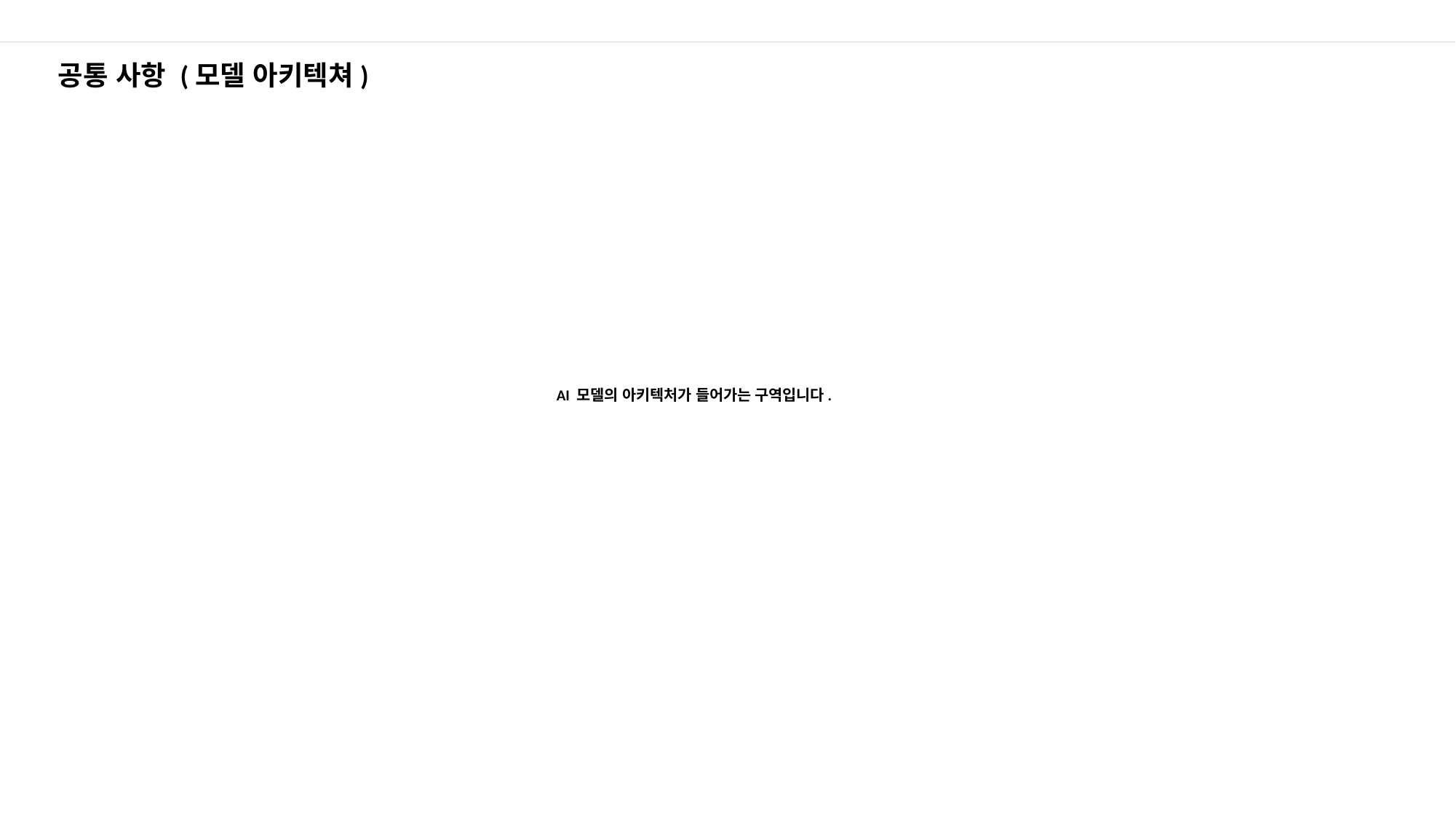

공통 사항 (모델 아키텍쳐)
AI 모델의 아키텍처가 들어가는 구역입니다.